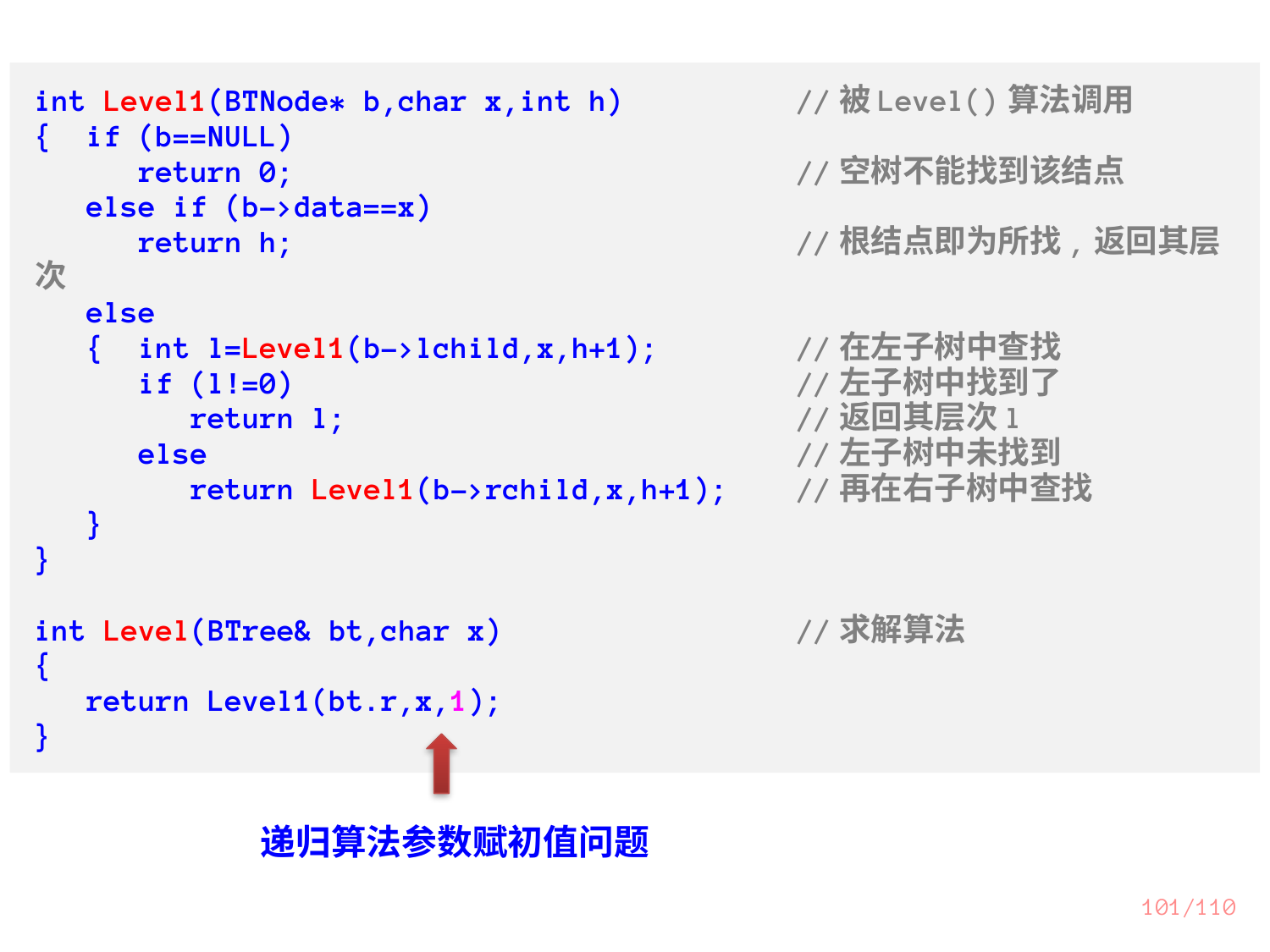

int Level1(BTNode* b,char x,int h)		//被Level()算法调用
{  if (b==NULL)
      return 0;				//空树不能找到该结点
   else if (b->data==x)
      return h;				//根结点即为所找,返回其层次
   else
   {  int l=Level1(b->lchild,x,h+1);		//在左子树中查找
      if (l!=0)				//左子树中找到了
         return l;				//返回其层次l
      else					//左子树中未找到
         return Level1(b->rchild,x,h+1);	//再在右子树中查找
   }
}

int Level(BTree& bt,char x)			//求解算法
{
   return Level1(bt.r,x,1);
}

递归算法参数赋初值问题
101/110